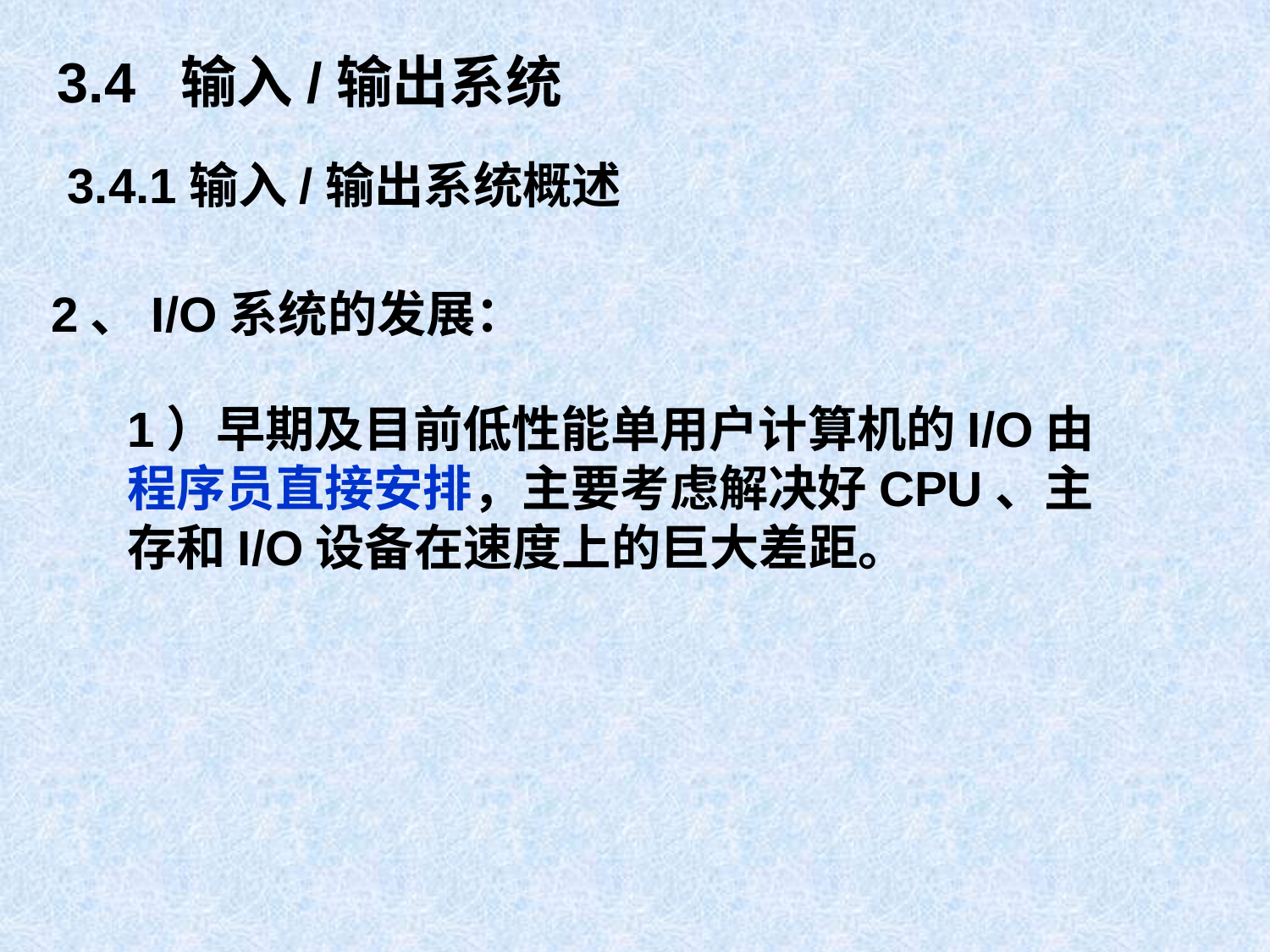

3.4  输入/输出系统
3.4.1输入/输出系统概述

2、I/O系统的发展：
1）早期及目前低性能单用户计算机的I/O由程序员直接安排，主要考虑解决好CPU、主存和I/O设备在速度上的巨大差距。